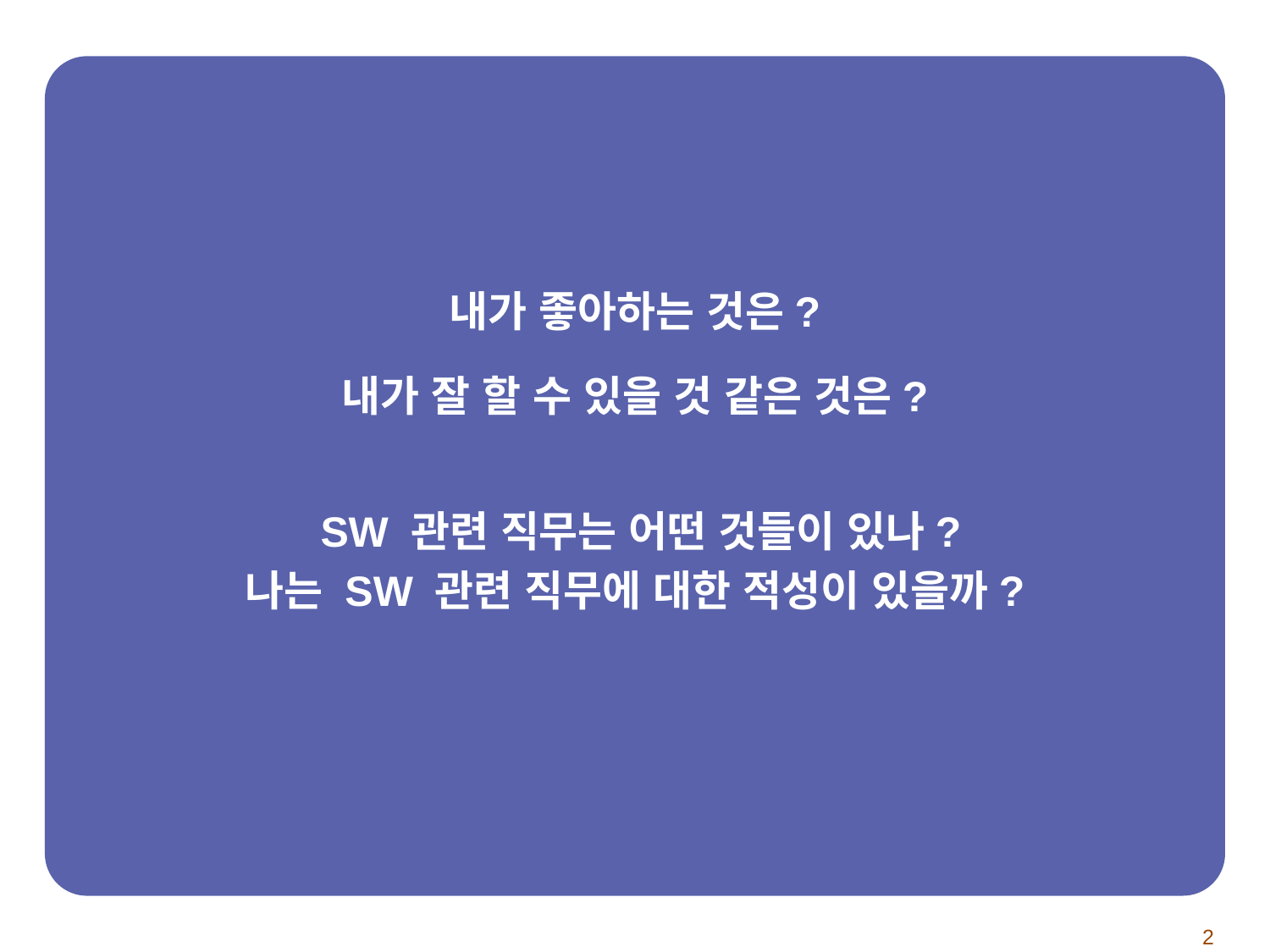

내가 좋아하는 것은?
내가 잘 할 수 있을 것 같은 것은?
 SW 관련 직무는 어떤 것들이 있나?
나는 SW 관련 직무에 대한 적성이 있을까?